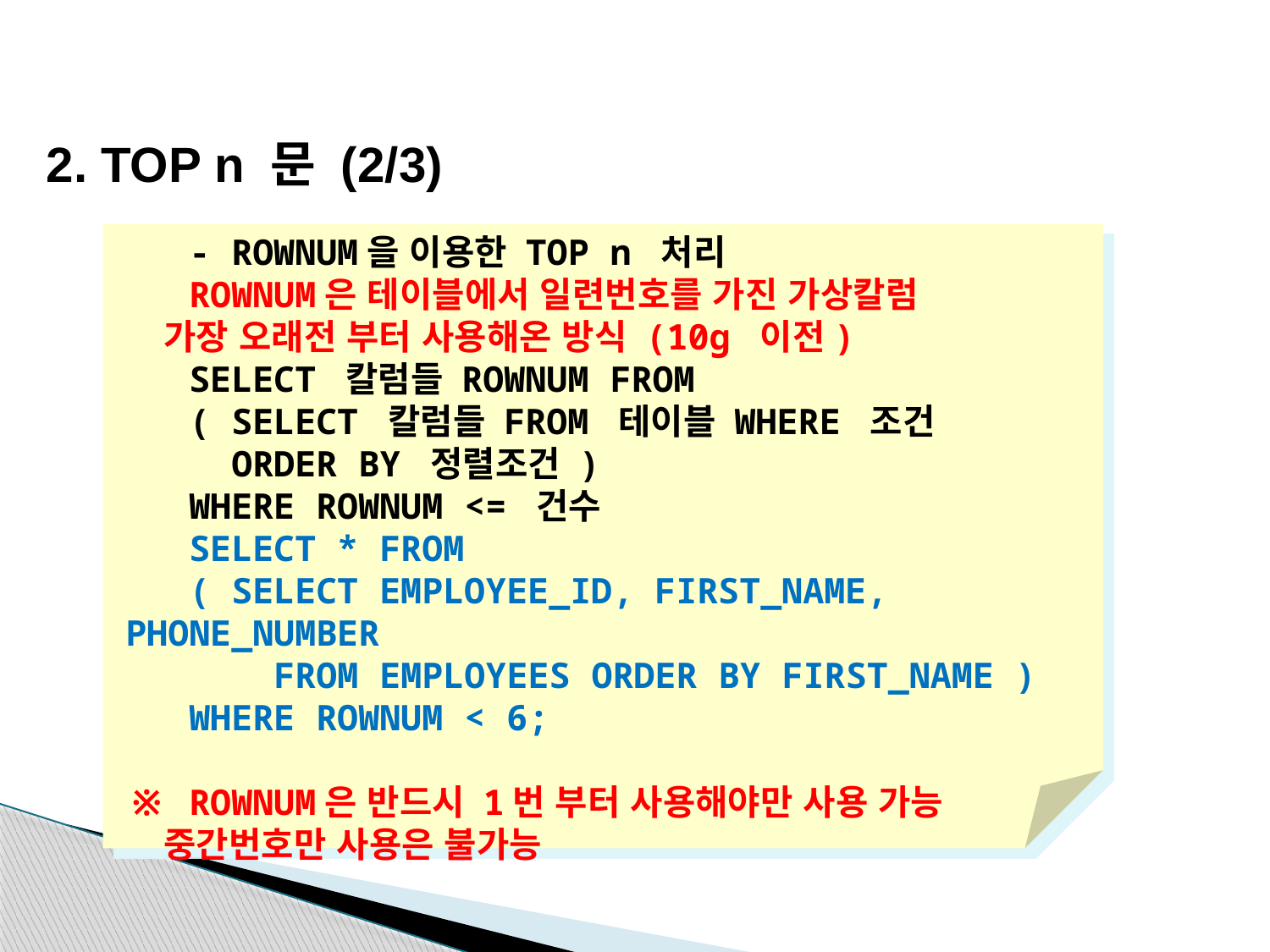

2. TOP n 문 (2/3)
   - ROWNUM을 이용한 TOP n 처리
   ROWNUM은 테이블에서 일련번호를 가진 가상칼럼
   가장 오래전 부터 사용해온 방식 (10g 이전)
   SELECT 칼럼들 ROWNUM FROM
   ( SELECT 칼럼들 FROM 테이블 WHERE 조건
     ORDER BY 정렬조건 )
   WHERE ROWNUM <= 건수
   SELECT * FROM
   ( SELECT EMPLOYEE_ID, FIRST_NAME, PHONE_NUMBER
       FROM EMPLOYEES ORDER BY FIRST_NAME )
   WHERE ROWNUM < 6;

※ ROWNUM은 반드시 1번 부터 사용해야만 사용 가능
   중간번호만 사용은 불가능